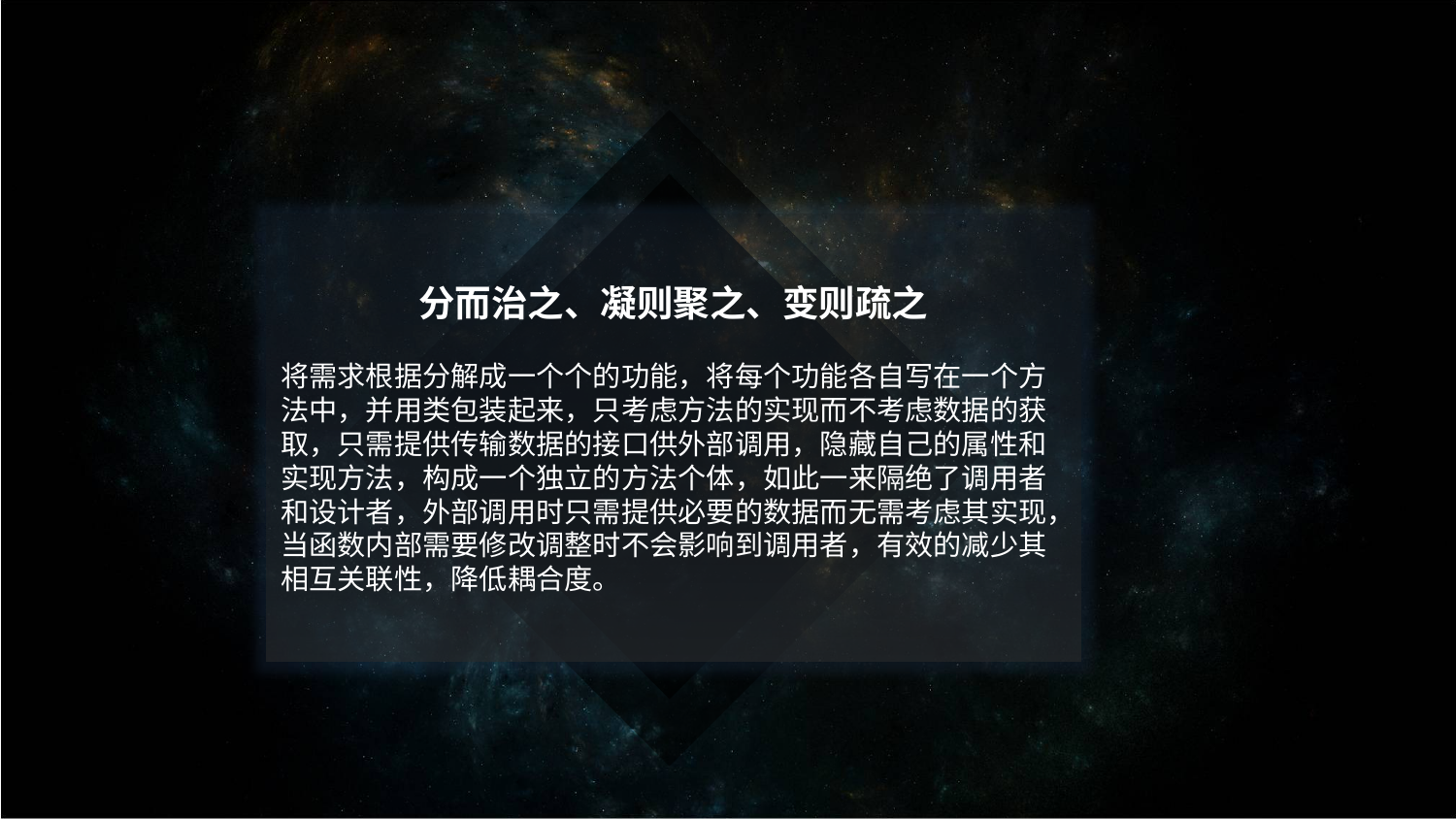

分而治之、凝则聚之、变则疏之

将需求根据分解成一个个的功能，将每个功能各自写在一个方法中，并用类包装起来，只考虑方法的实现而不考虑数据的获取，只需提供传输数据的接口供外部调用，隐藏自己的属性和实现方法，构成一个独立的方法个体，如此一来隔绝了调用者和设计者，外部调用时只需提供必要的数据而无需考虑其实现，当函数内部需要修改调整时不会影响到调用者，有效的减少其相互关联性，降低耦合度。